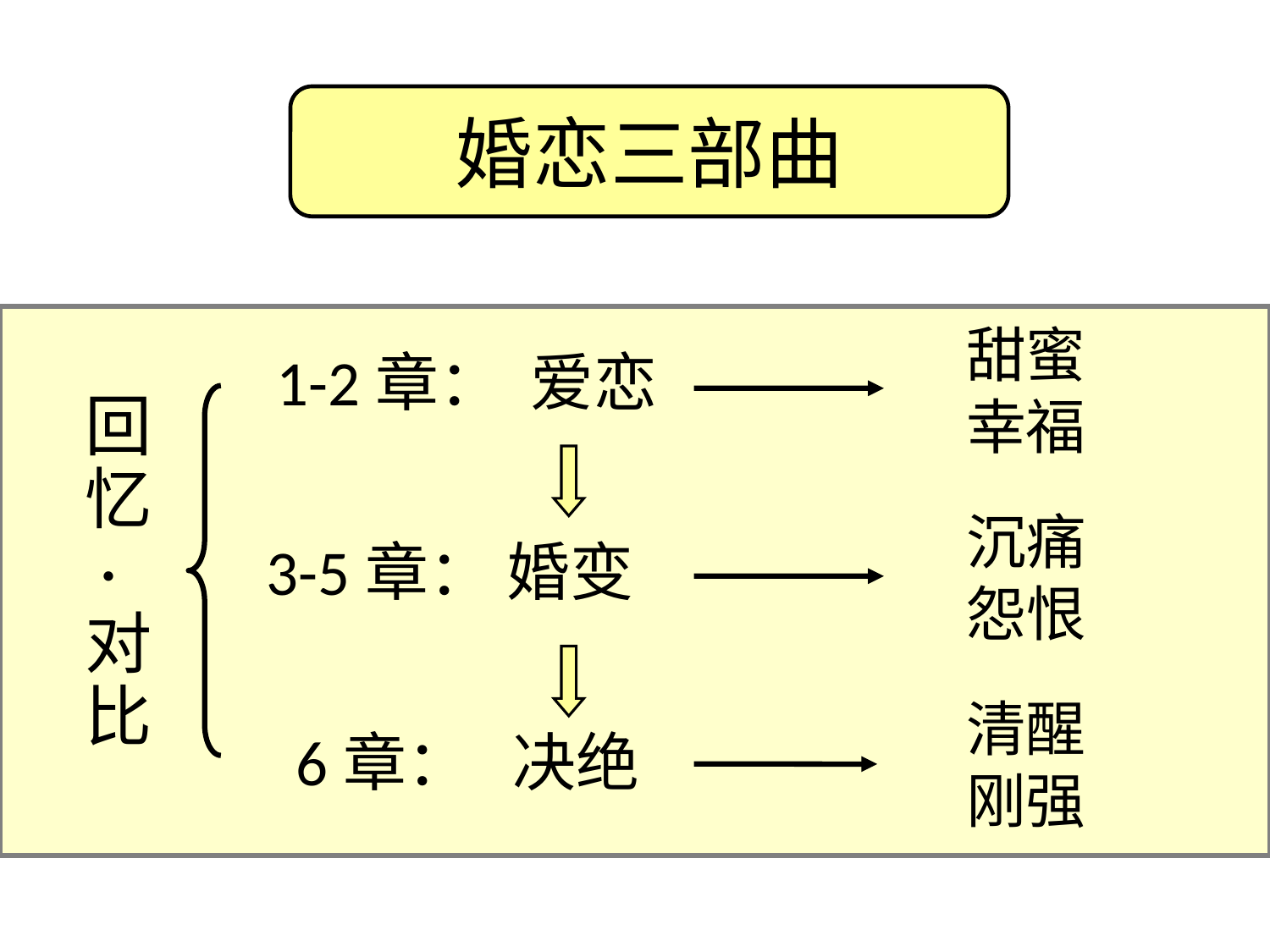

婚恋三部曲

甜蜜
幸福
1-2章：  爱恋

回
忆
 ·
对
比

沉痛
怨恨
3-5章： 婚变

清醒
刚强
6章：   决绝